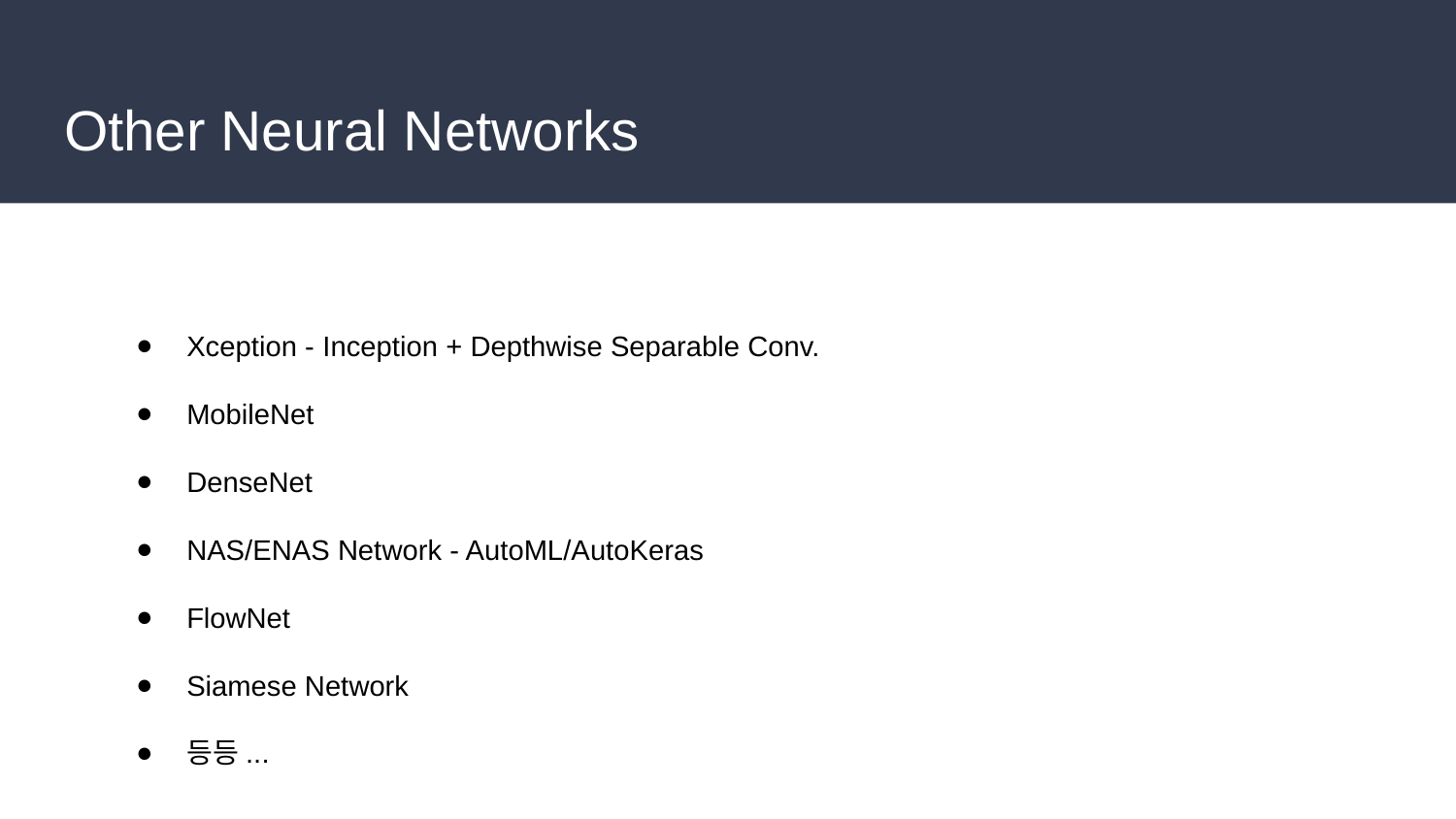

# Other Neural Networks
Xception - Inception + Depthwise Separable Conv.
MobileNet
DenseNet
NAS/ENAS Network - AutoML/AutoKeras
FlowNet
Siamese Network
등등...